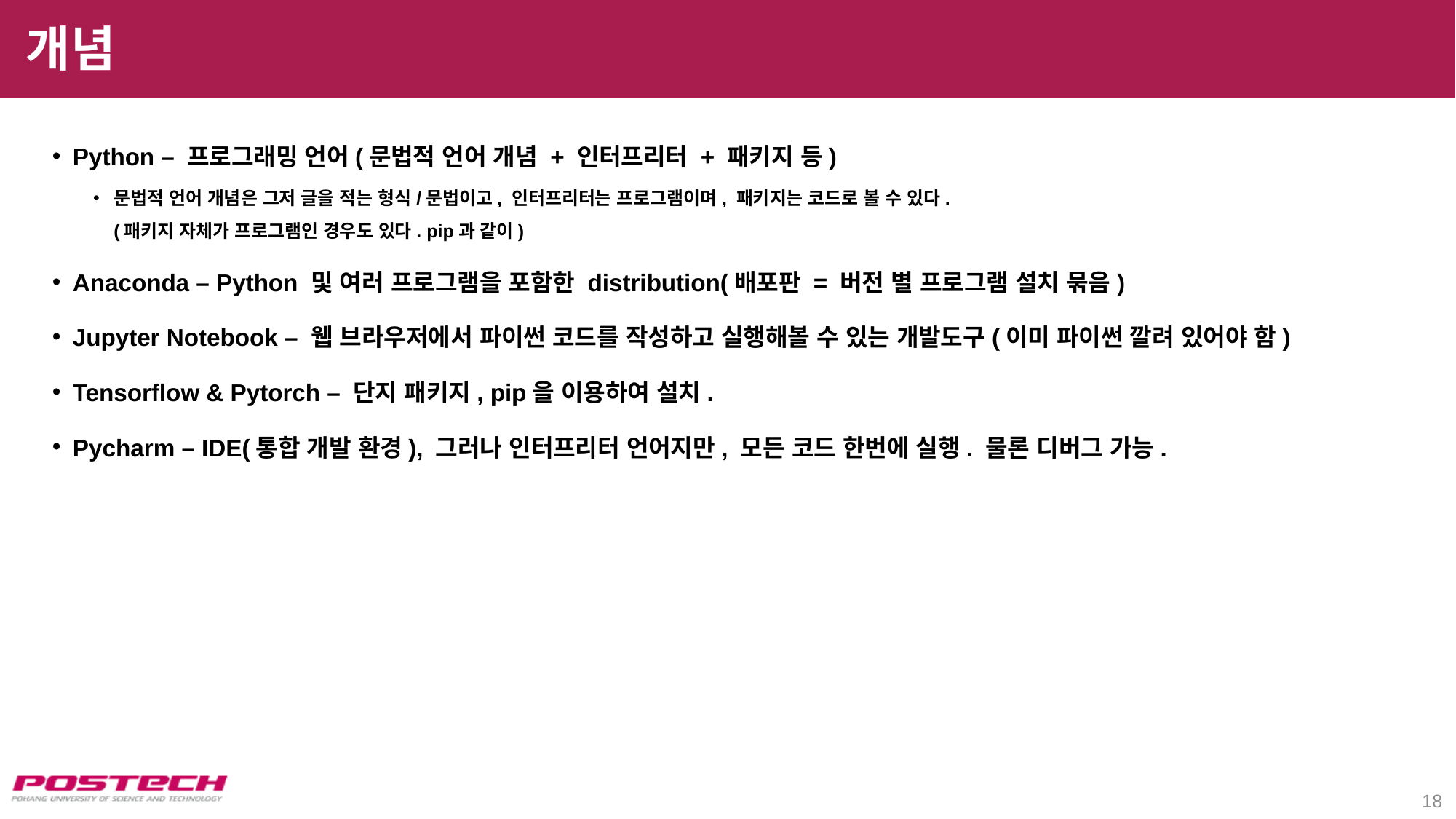

# 개념
Python – 프로그래밍 언어(문법적 언어 개념 + 인터프리터 + 패키지 등)
문법적 언어 개념은 그저 글을 적는 형식/문법이고, 인터프리터는 프로그램이며, 패키지는 코드로 볼 수 있다.
(패키지 자체가 프로그램인 경우도 있다. pip과 같이)
Anaconda – Python 및 여러 프로그램을 포함한 distribution(배포판 = 버전 별 프로그램 설치 묶음)
Jupyter Notebook – 웹 브라우저에서 파이썬 코드를 작성하고 실행해볼 수 있는 개발도구(이미 파이썬 깔려 있어야 함)
Tensorflow & Pytorch – 단지 패키지, pip을 이용하여 설치.
Pycharm – IDE(통합 개발 환경), 그러나 인터프리터 언어지만, 모든 코드 한번에 실행. 물론 디버그 가능.

18